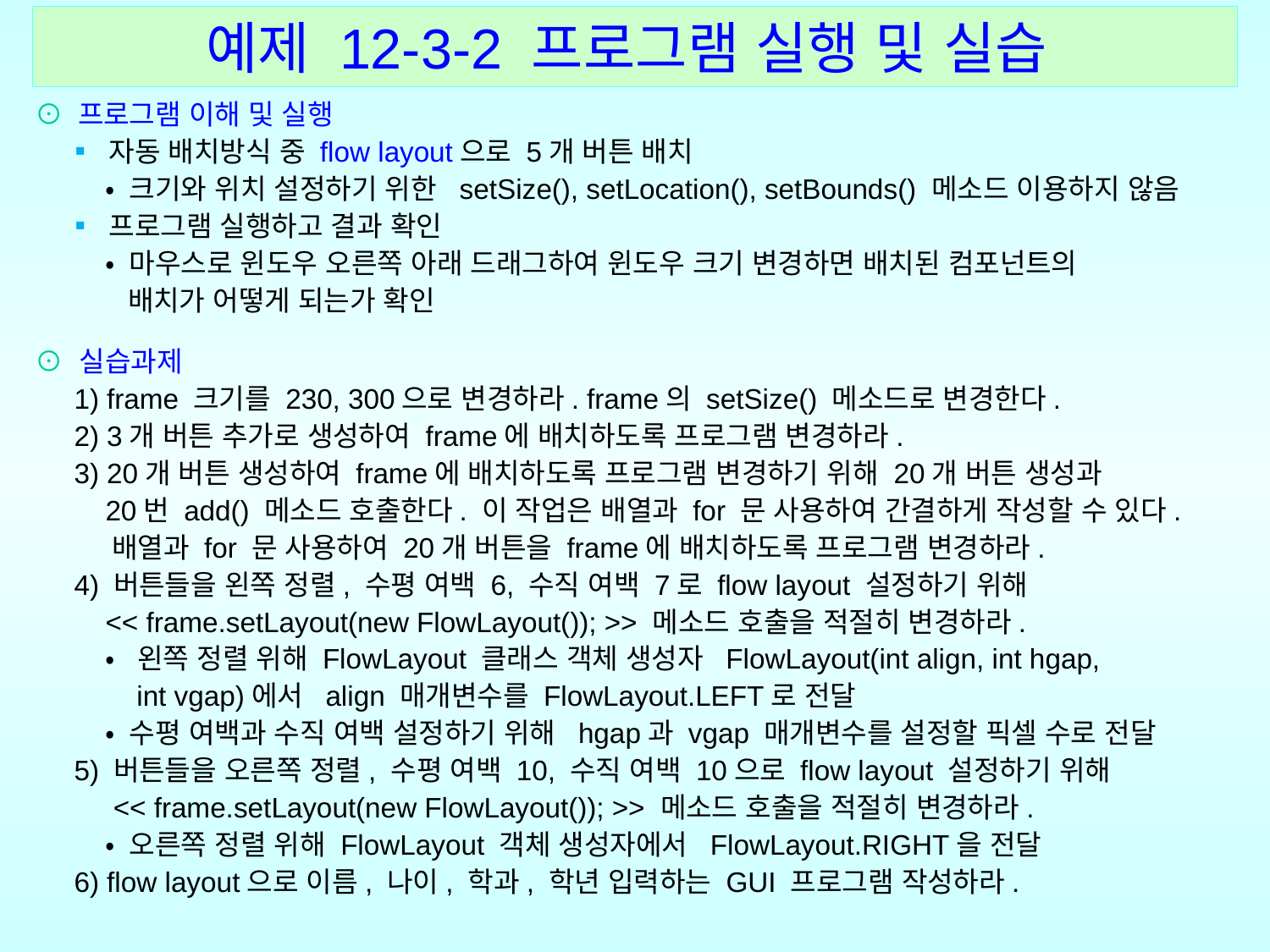

예제 12-3-2 프로그램 실행 및 실습
⊙ 프로그램 이해 및 실행
    ▪ 자동 배치방식 중 flow layout으로 5개 버튼 배치
         • 크기와 위치 설정하기 위한  setSize(), setLocation(), setBounds() 메소드 이용하지 않음
    ▪ 프로그램 실행하고 결과 확인
         • 마우스로 윈도우 오른쪽 아래 드래그하여 윈도우 크기 변경하면 배치된 컴포넌트의
           배치가 어떻게 되는가 확인

⊙ 실습과제
     1) frame 크기를 230, 300으로 변경하라. frame의 setSize() 메소드로 변경한다.
     2) 3개 버튼 추가로 생성하여 frame에 배치하도록 프로그램 변경하라.
     3) 20개 버튼 생성하여 frame에 배치하도록 프로그램 변경하기 위해 20개 버튼 생성과
         20번 add() 메소드 호출한다. 이 작업은 배열과 for 문 사용하여 간결하게 작성할 수 있다.
         배열과 for 문 사용하여 20개 버튼을 frame에 배치하도록 프로그램 변경하라.
     4) 버튼들을 왼쪽 정렬, 수평 여백 6, 수직 여백 7로 flow layout 설정하기 위해
         << frame.setLayout(new FlowLayout()); >> 메소드 호출을 적절히 변경하라.
         •  왼쪽 정렬 위해 FlowLayout 클래스 객체 생성자  FlowLayout(int align, int hgap,
             int vgap)에서  align 매개변수를 FlowLayout.LEFT로 전달
         • 수평 여백과 수직 여백 설정하기 위해  hgap과 vgap 매개변수를 설정할 픽셀 수로 전달
     5) 버튼들을 오른쪽 정렬, 수평 여백 10, 수직 여백 10으로 flow layout 설정하기 위해
          << frame.setLayout(new FlowLayout()); >> 메소드 호출을 적절히 변경하라.
         • 오른쪽 정렬 위해 FlowLayout 객체 생성자에서  FlowLayout.RIGHT을 전달
     6) flow layout으로 이름, 나이, 학과, 학년 입력하는 GUI 프로그램 작성하라.